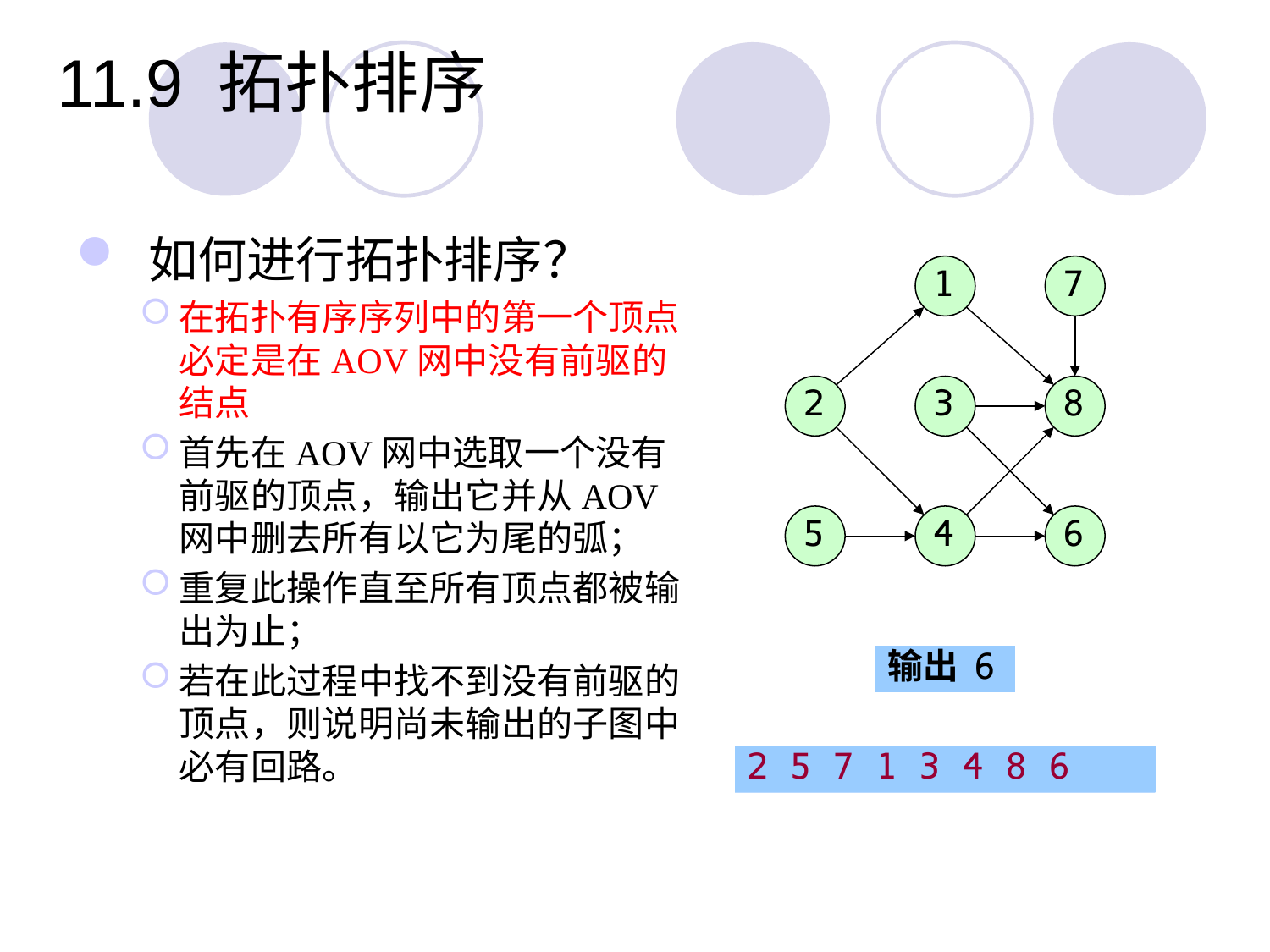

11.9 拓扑排序
69

 如何进行拓扑排序？
在拓扑有序序列中的第一个顶点必定是在AOV网中没有前驱的结点
首先在AOV网中选取一个没有前驱的顶点，输出它并从AOV网中删去所有以它为尾的弧；
重复此操作直至所有顶点都被输出为止；
若在此过程中找不到没有前驱的顶点，则说明尚未输出的子图中必有回路。
1
7
2
3
8
5
4
6
输出 2
输出 5
输出 7
输出 1
输出 3
输出 4
输出 8
输出 6
2
2  5
2  5  7
2  5  7  1
2  5  7  1  3
2  5  7  1  3  4
2  5  7  1  3  4  8
2  5  7  1  3  4  8  6